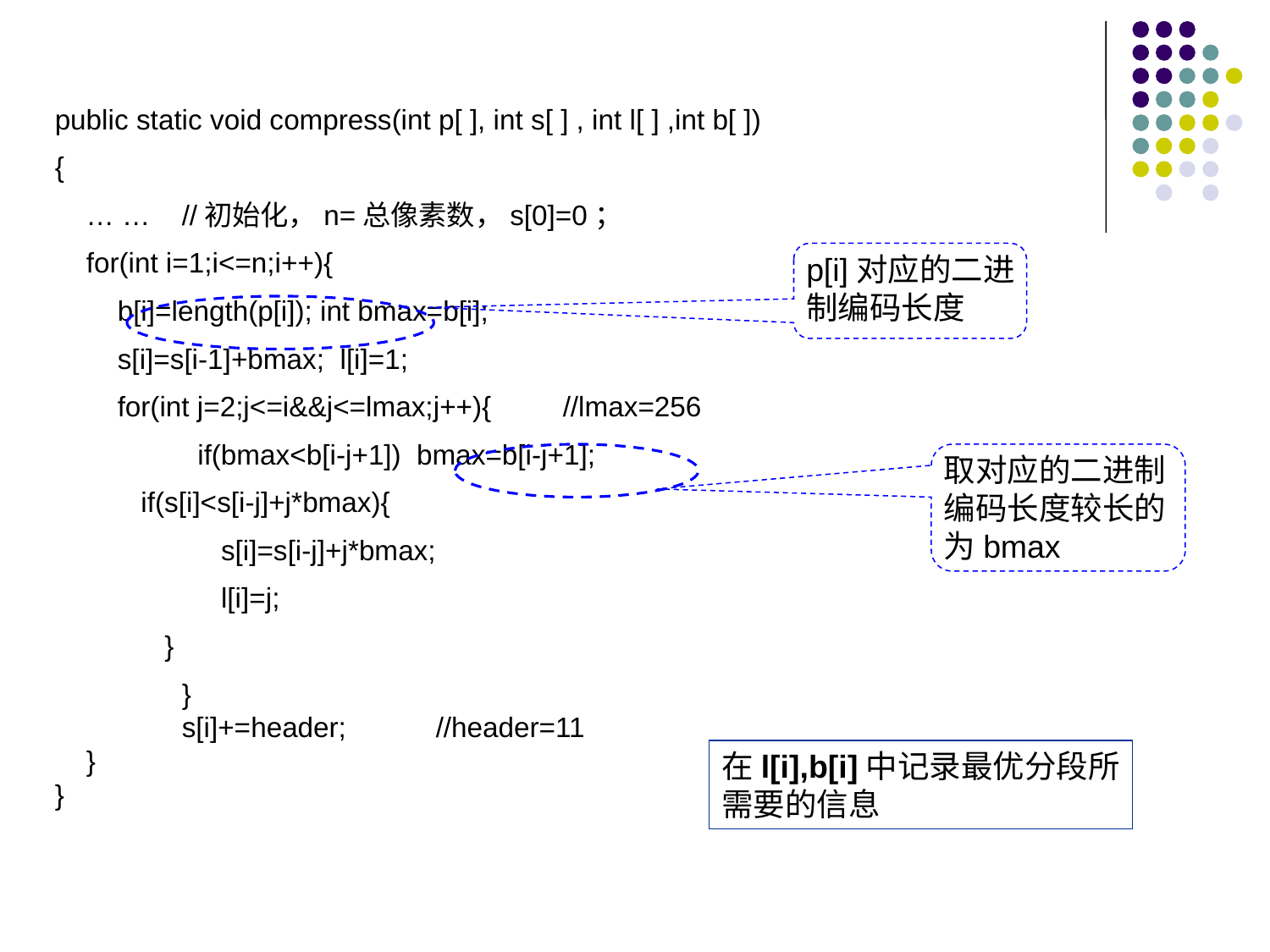

public static void compress(int p[ ], int s[ ] , int l[ ] ,int b[ ])
{
    … …	//初始化，n=总像素数，s[0]=0；
    for(int i=1;i<=n;i++){
        b[i]=length(p[i]); int bmax=b[i];
        s[i]=s[i-1]+bmax;  l[i]=1;
        for(int j=2;j<=i&&j<=lmax;j++){	//lmax=256
	  if(bmax<b[i-j+1])  bmax=b[i-j+1];
           if(s[i]<s[i-j]+j*bmax){
	     s[i]=s[i-j]+j*bmax;
	     l[i]=j;
              }
	}
	s[i]+=header;	//header=11
    }
}

p[i]对应的二进制编码长度

取对应的二进制编码长度较长的为bmax
在l[i],b[i]中记录最优分段所需要的信息